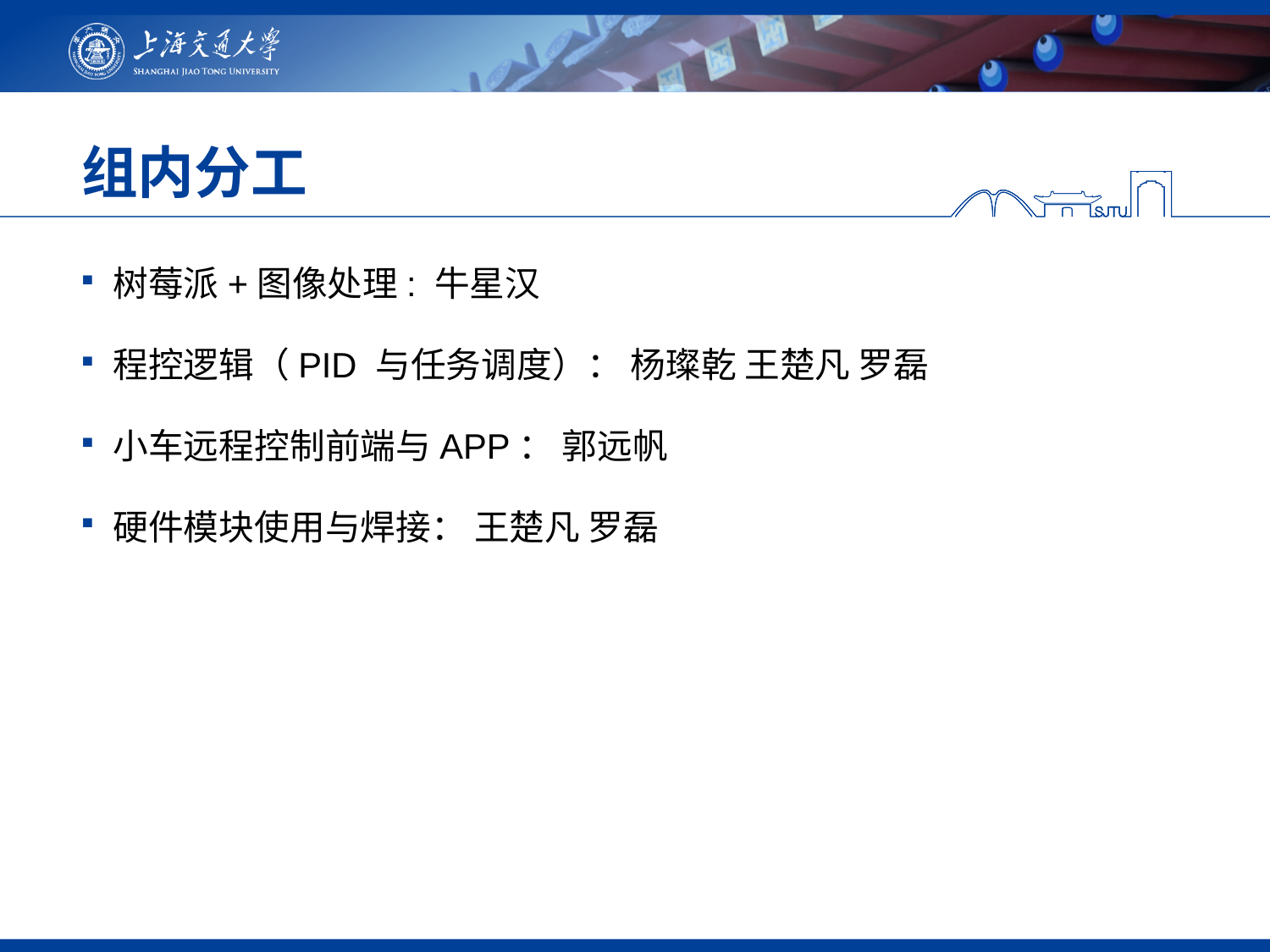

# 组内分工
树莓派+图像处理: 牛星汉
程控逻辑（PID 与任务调度）： 杨璨乾 王楚凡 罗磊
小车远程控制前端与APP： 郭远帆
硬件模块使用与焊接： 王楚凡 罗磊